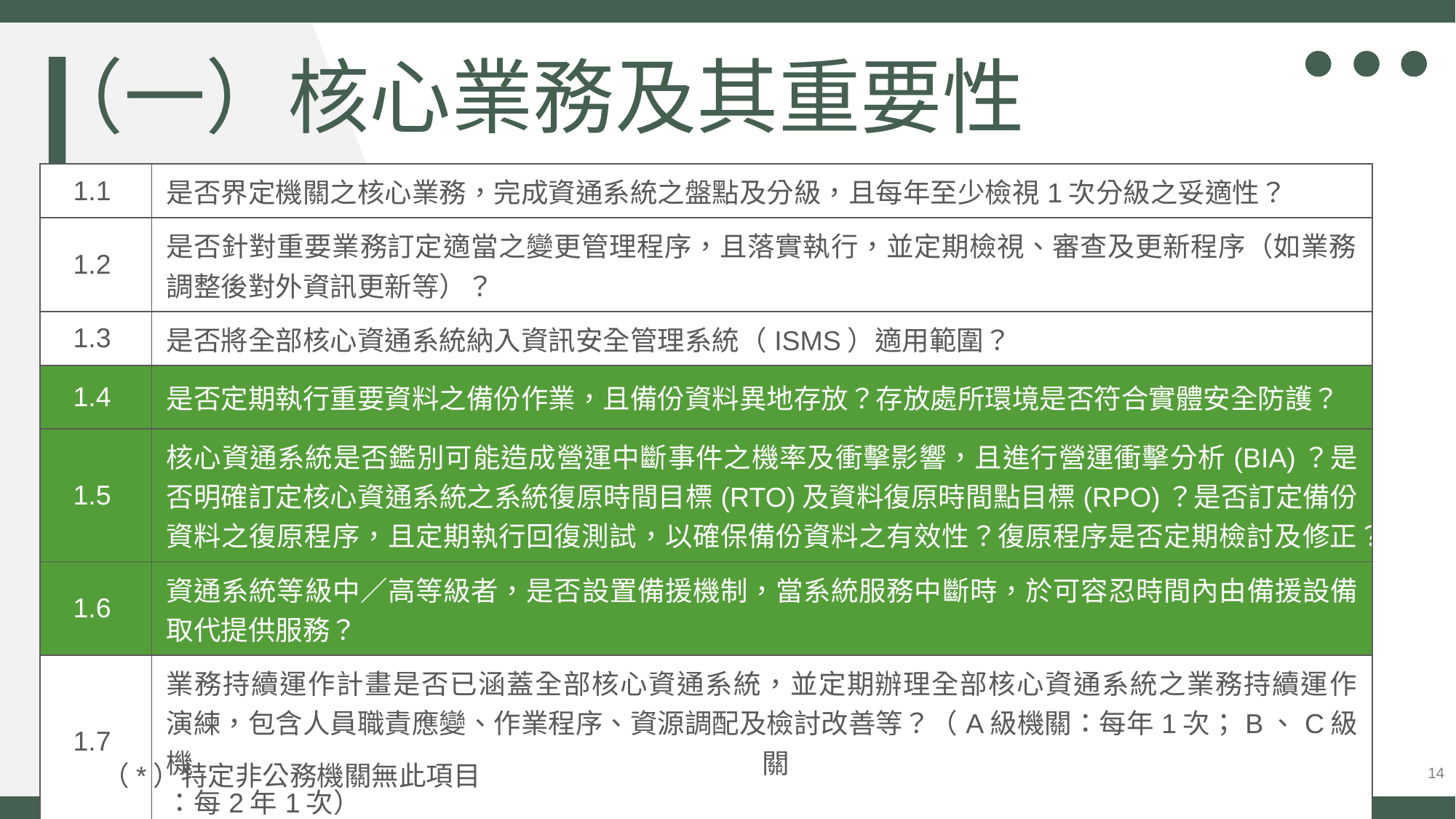

（一）核心業務及其重要性
| 1.1 | 是否界定機關之核心業務，完成資通系統之盤點及分級，且每年至少檢視1次分級之妥適性？ |
| --- | --- |
| 1.2 | 是否針對重要業務訂定適當之變更管理程序，且落實執行，並定期檢視、審查及更新程序（如業務 調整後對外資訊更新等）？ |
| 1.3 | 是否將全部核心資通系統納入資訊安全管理系統（ISMS）適用範圍？ |
| 1.4 | 是否定期執行重要資料之備份作業，且備份資料異地存放？存放處所環境是否符合實體安全防護？ |
| 1.5 | 核心資通系統是否鑑別可能造成營運中斷事件之機率及衝擊影響，且進行營運衝擊分析(BIA)？是否明確訂定核心資通系統之系統復原時間目標(RTO)及資料復原時間點目標(RPO)？是否訂定備份資料之復原程序，且定期執行回復測試，以確保備份資料之有效性？復原程序是否定期檢討及修正？ |
| 1.6 | 資通系統等級中／高等級者，是否設置備援機制，當系統服務中斷時，於可容忍時間內由備援設備取代提供服務？ |
| 1.7 | 業務持續運作計畫是否已涵蓋全部核心資通系統，並定期辦理全部核心資通系統之業務持續運作 演練，包含人員職責應變、作業程序、資源調配及檢討改善等？（A級機關：每年1次；B、C級機關 ：每2年1次） |
| 1.8（\*） | 資安治理成熟度評估結果為何？是否進行因應？（A、B級機關適用，以達到3級為目標） |
（*）特定非公務機關無此項目
14